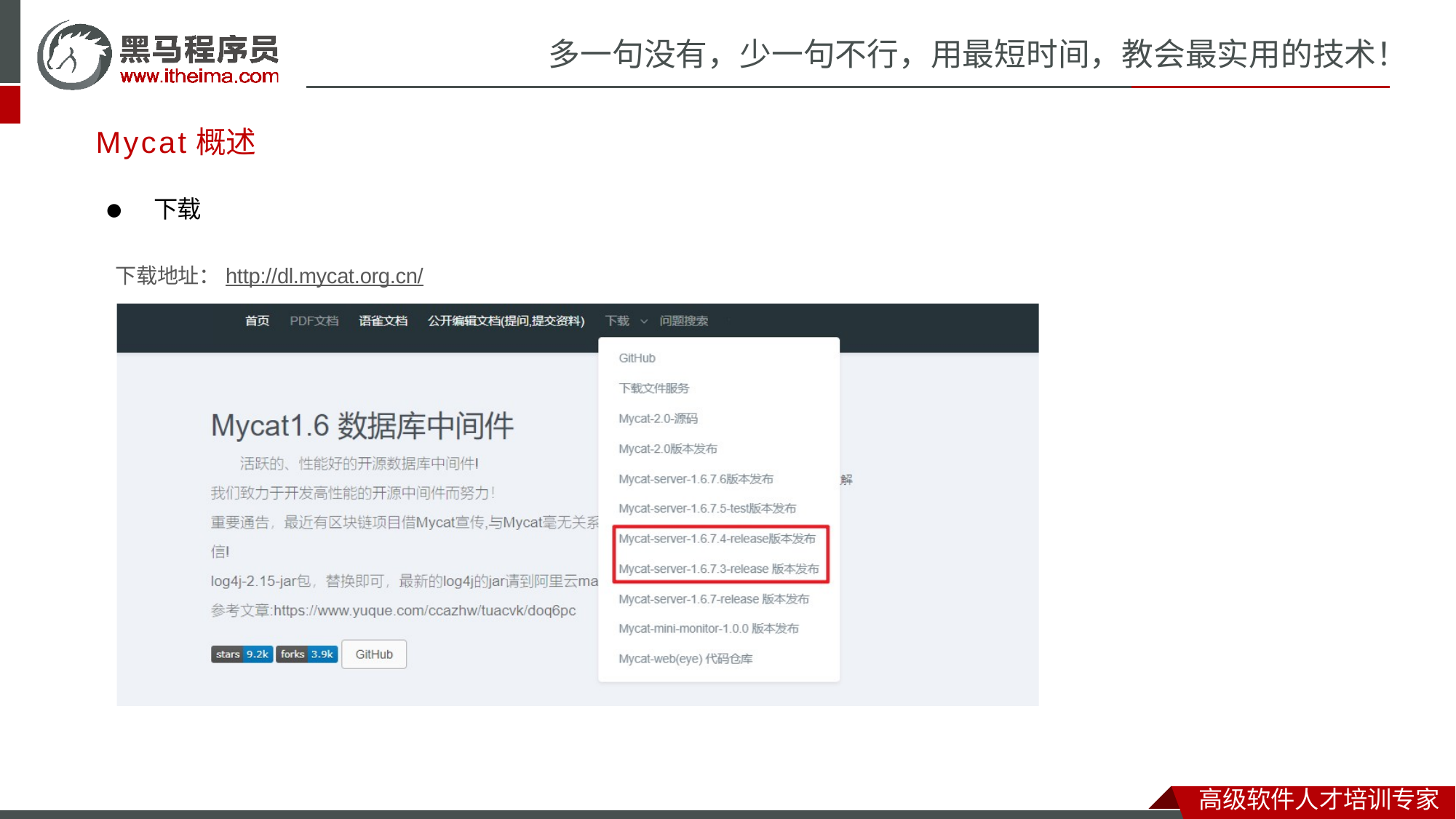

# 多一句没有，少一句不行，用最短时间，教会最实用的技术！

Mycat概述
⚫	下载

下载地址：http://dl.mycat.org.cn/

高级软件人才培训专家